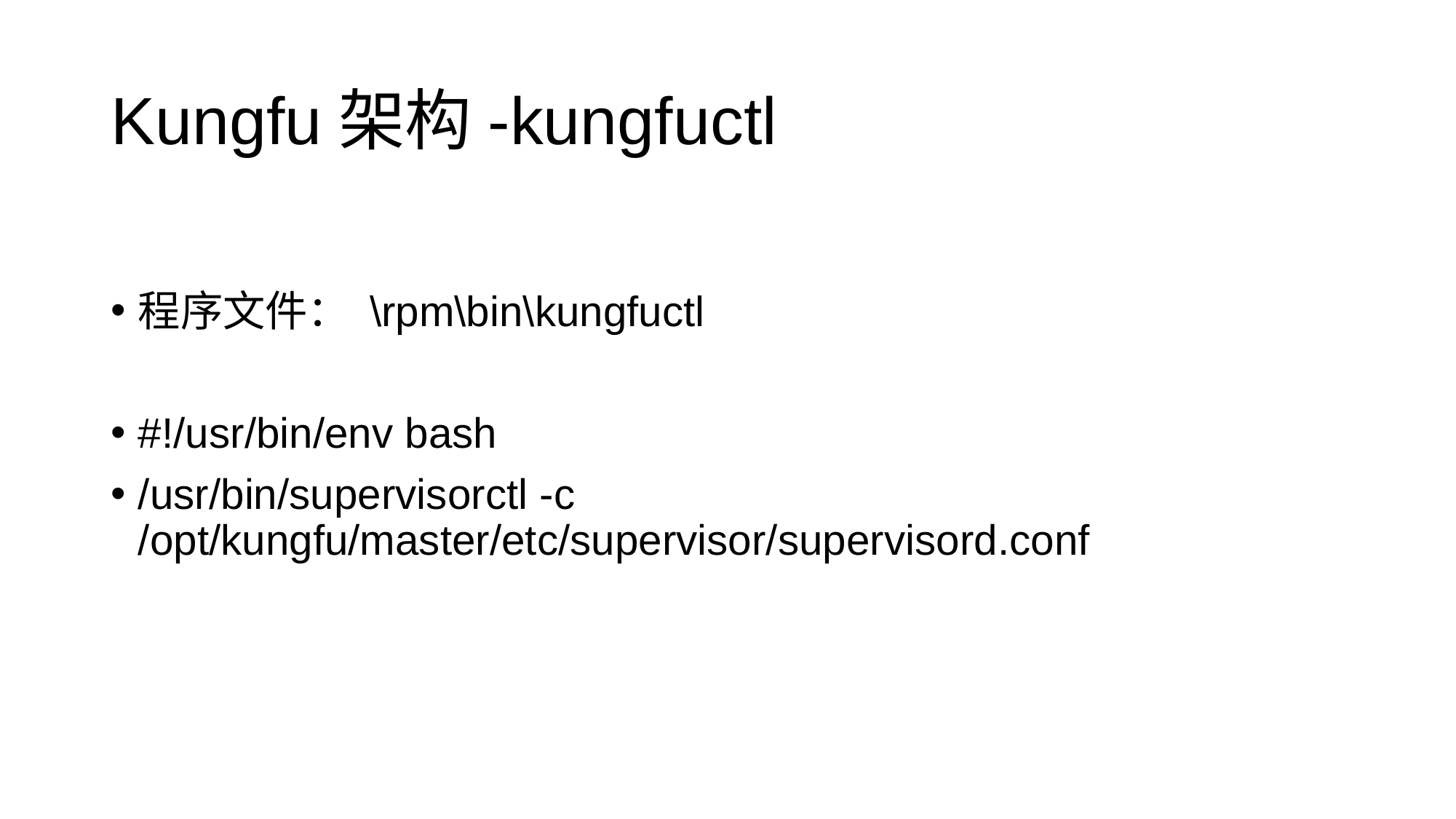

# Kungfu架构-kungfuctl

程序文件： \rpm\bin\kungfuctl

#!/usr/bin/env bash
/usr/bin/supervisorctl -c /opt/kungfu/master/etc/supervisor/supervisord.conf